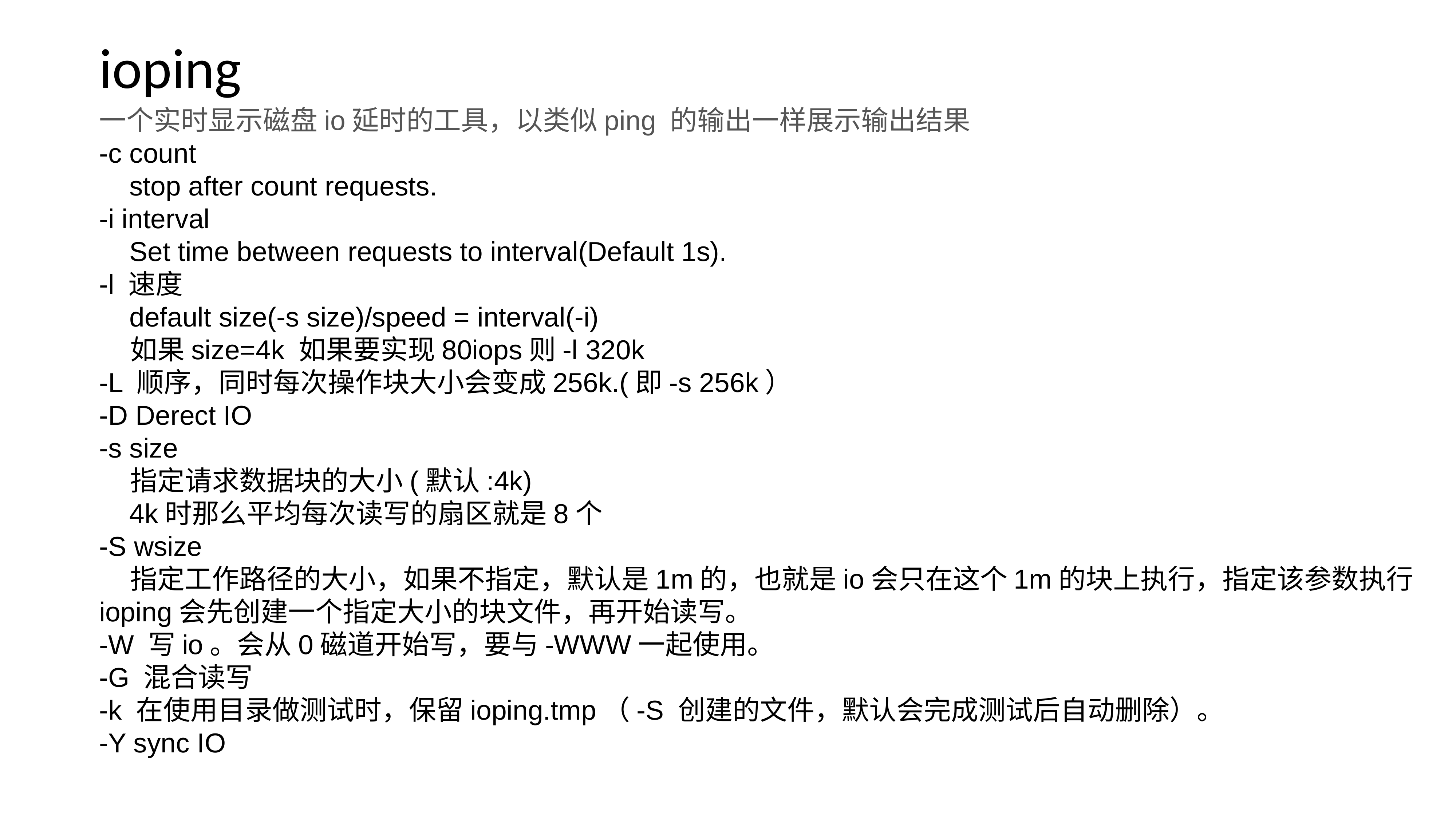

ioping
一个实时显示磁盘io延时的工具，以类似ping 的输出一样展示输出结果
-c count
    stop after count requests.
-i interval
    Set time between requests to interval(Default 1s).
-l 速度
    default size(-s size)/speed = interval(-i)
    如果size=4k 如果要实现80iops则-l 320k
-L 顺序，同时每次操作块大小会变成256k.(即-s 256k）
-D Derect IO
-s size
    指定请求数据块的大小(默认:4k)
    4k时那么平均每次读写的扇区就是8个
-S wsize
    指定工作路径的大小，如果不指定，默认是1m的，也就是io会只在这个1m的块上执行，指定该参数执行ioping会先创建一个指定大小的块文件，再开始读写。
-W 写io。会从0磁道开始写，要与-WWW一起使用。
-G 混合读写
-k 在使用目录做测试时，保留ioping.tmp（-S 创建的文件，默认会完成测试后自动删除）。
-Y sync IO